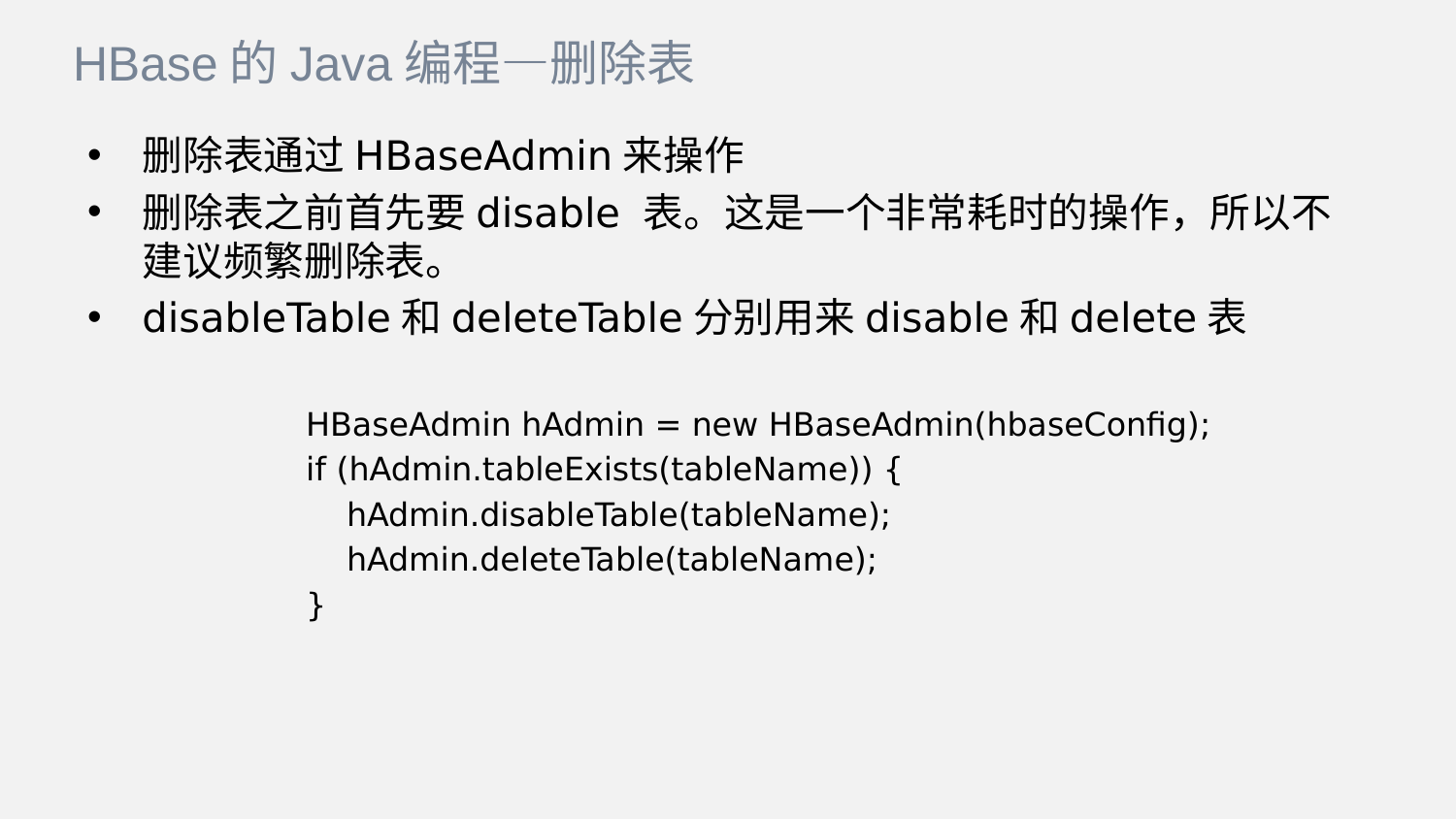

HBase的Java编程—删除表
删除表通过HBaseAdmin来操作
删除表之前首先要disable 表。这是一个非常耗时的操作，所以不建议频繁删除表。
disableTable和deleteTable分别用来disable和delete表

	HBaseAdmin hAdmin = new HBaseAdmin(hbaseConfig);
	if (hAdmin.tableExists(tableName)) {
	    hAdmin.disableTable(tableName);
	    hAdmin.deleteTable(tableName);
	}